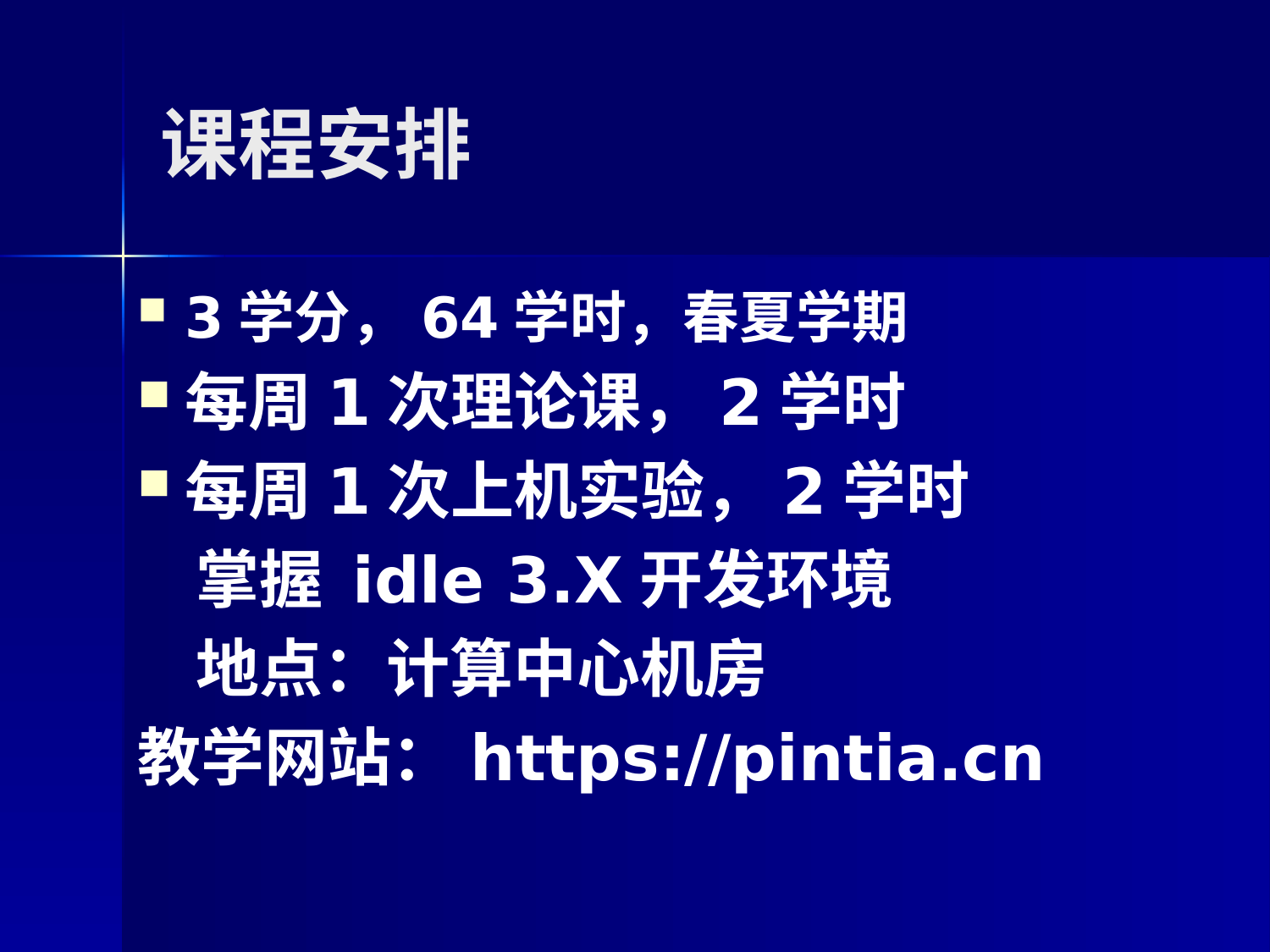

# 课程安排
3学分，64学时，春夏学期
每周1次理论课，2学时
每周1次上机实验，2学时
   掌握 idle 3.X开发环境
   地点：计算中心机房
教学网站：https://pintia.cn